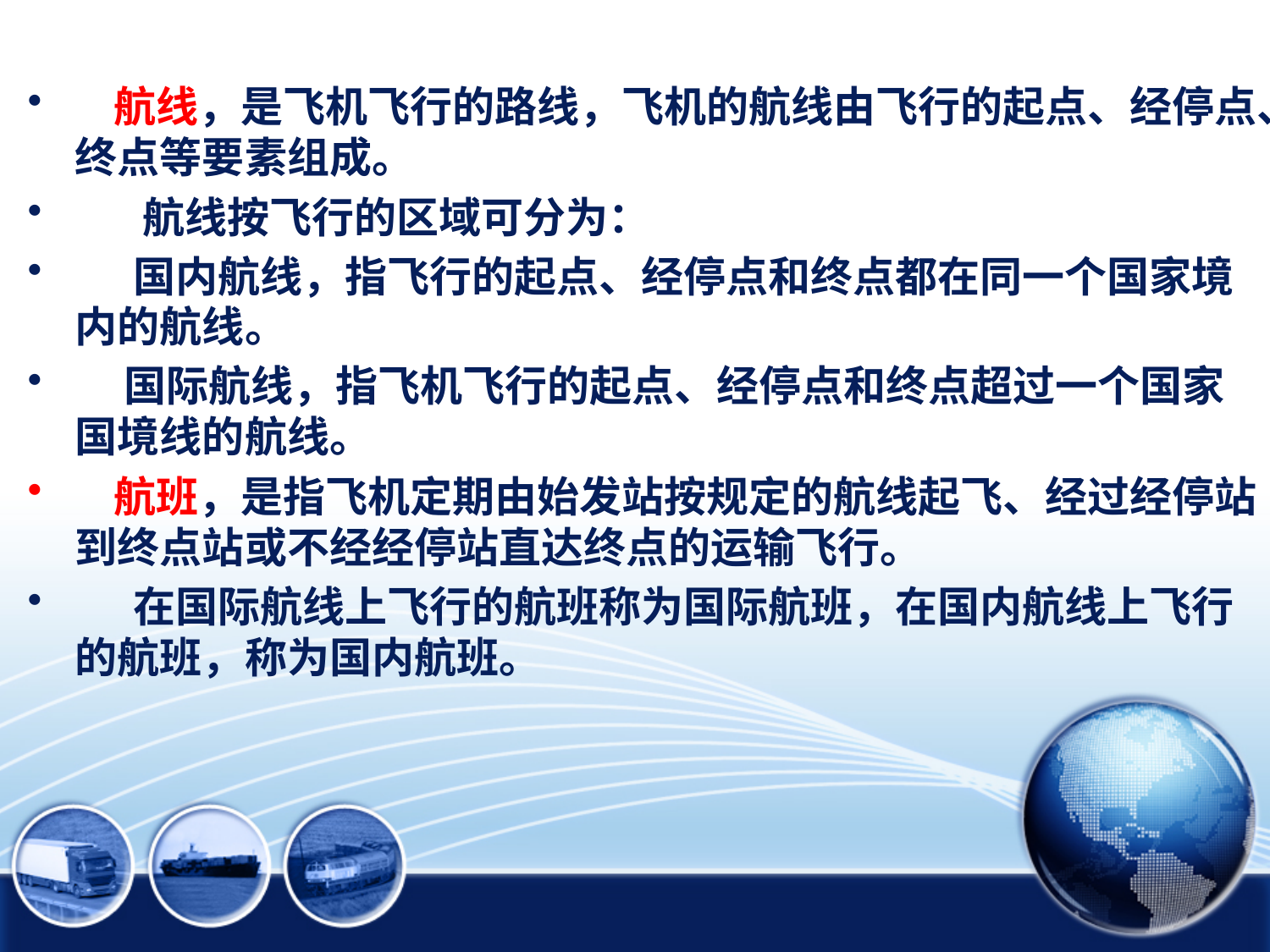

# 4.3 航空运输设施有关术语
   航线，是飞机飞行的路线，飞机的航线由飞行的起点、经停点、终点等要素组成。
      航线按飞行的区域可分为：
     国内航线，指飞行的起点、经停点和终点都在同一个国家境内的航线。
    国际航线，指飞机飞行的起点、经停点和终点超过一个国家国境线的航线。
   航班，是指飞机定期由始发站按规定的航线起飞、经过经停站到终点站或不经经停站直达终点的运输飞行。
     在国际航线上飞行的航班称为国际航班，在国内航线上飞行的航班，称为国内航班。